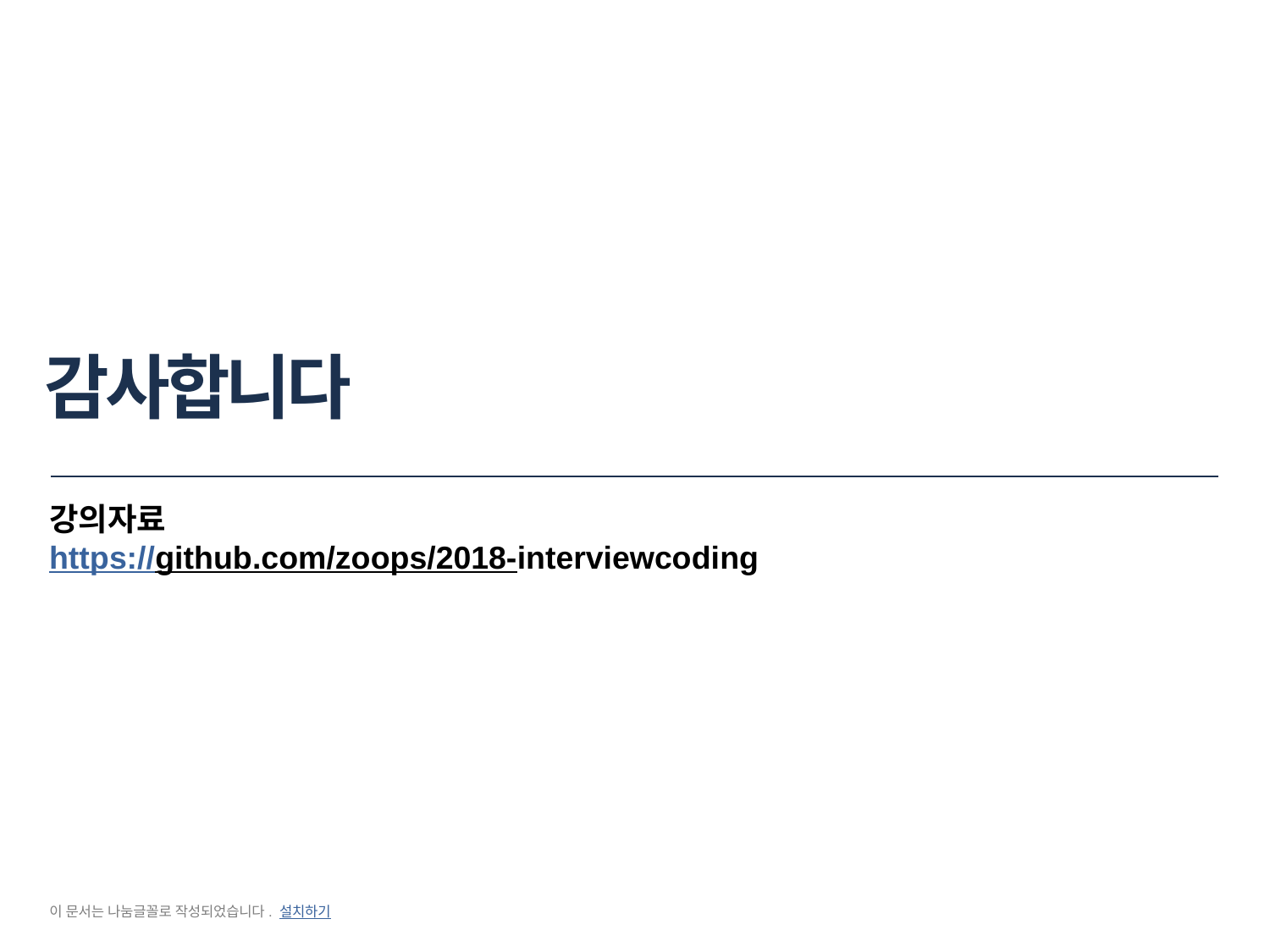

# 감사합니다
강의자료
https://github.com/zoops/2018-interviewcoding
이 문서는 나눔글꼴로 작성되었습니다. 설치하기